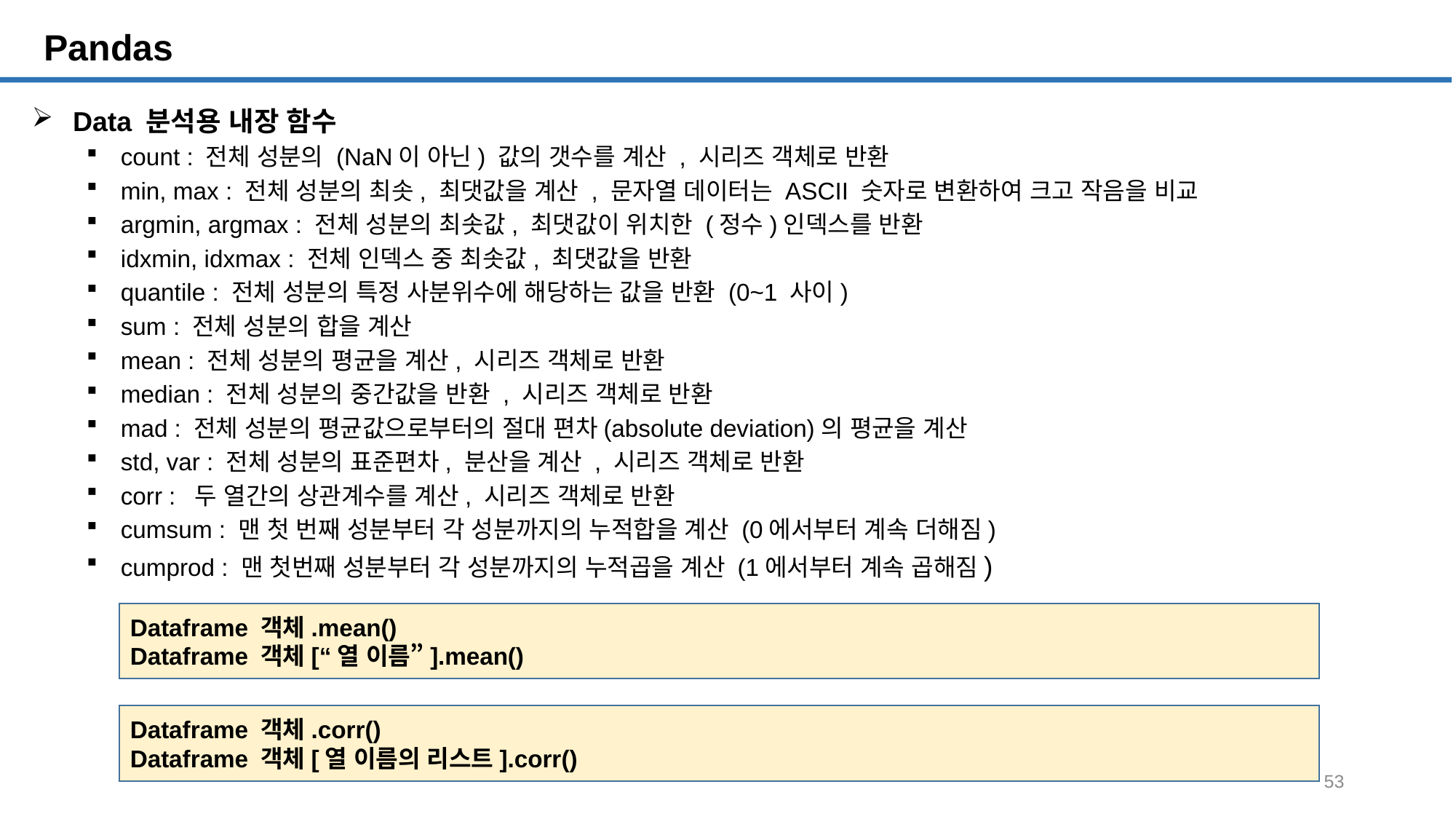

SQL 튜닝 개요
# Pandas

Data 분석용 내장 함수
count : 전체 성분의 (NaN이 아닌) 값의 갯수를 계산 , 시리즈 객체로 반환
min, max : 전체 성분의 최솟, 최댓값을 계산 , 문자열 데이터는 ASCII 숫자로 변환하여 크고 작음을 비교
argmin, argmax : 전체 성분의 최솟값, 최댓값이 위치한 (정수)인덱스를 반환
idxmin, idxmax : 전체 인덱스 중 최솟값, 최댓값을 반환
quantile : 전체 성분의 특정 사분위수에 해당하는 값을 반환 (0~1 사이)
sum : 전체 성분의 합을 계산
mean : 전체 성분의 평균을 계산, 시리즈 객체로 반환
median : 전체 성분의 중간값을 반환 , 시리즈 객체로 반환
mad : 전체 성분의 평균값으로부터의 절대 편차(absolute deviation)의 평균을 계산
std, var : 전체 성분의 표준편차, 분산을 계산 , 시리즈 객체로 반환
corr :  두 열간의 상관계수를 계산, 시리즈 객체로 반환
cumsum : 맨 첫 번째 성분부터 각 성분까지의 누적합을 계산 (0에서부터 계속 더해짐)
cumprod : 맨 첫번째 성분부터 각 성분까지의 누적곱을 계산 (1에서부터 계속 곱해짐)
Dataframe 객체.mean()
Dataframe 객체[“열 이름”].mean()
Dataframe 객체.corr()
Dataframe 객체[열 이름의 리스트].corr()
53